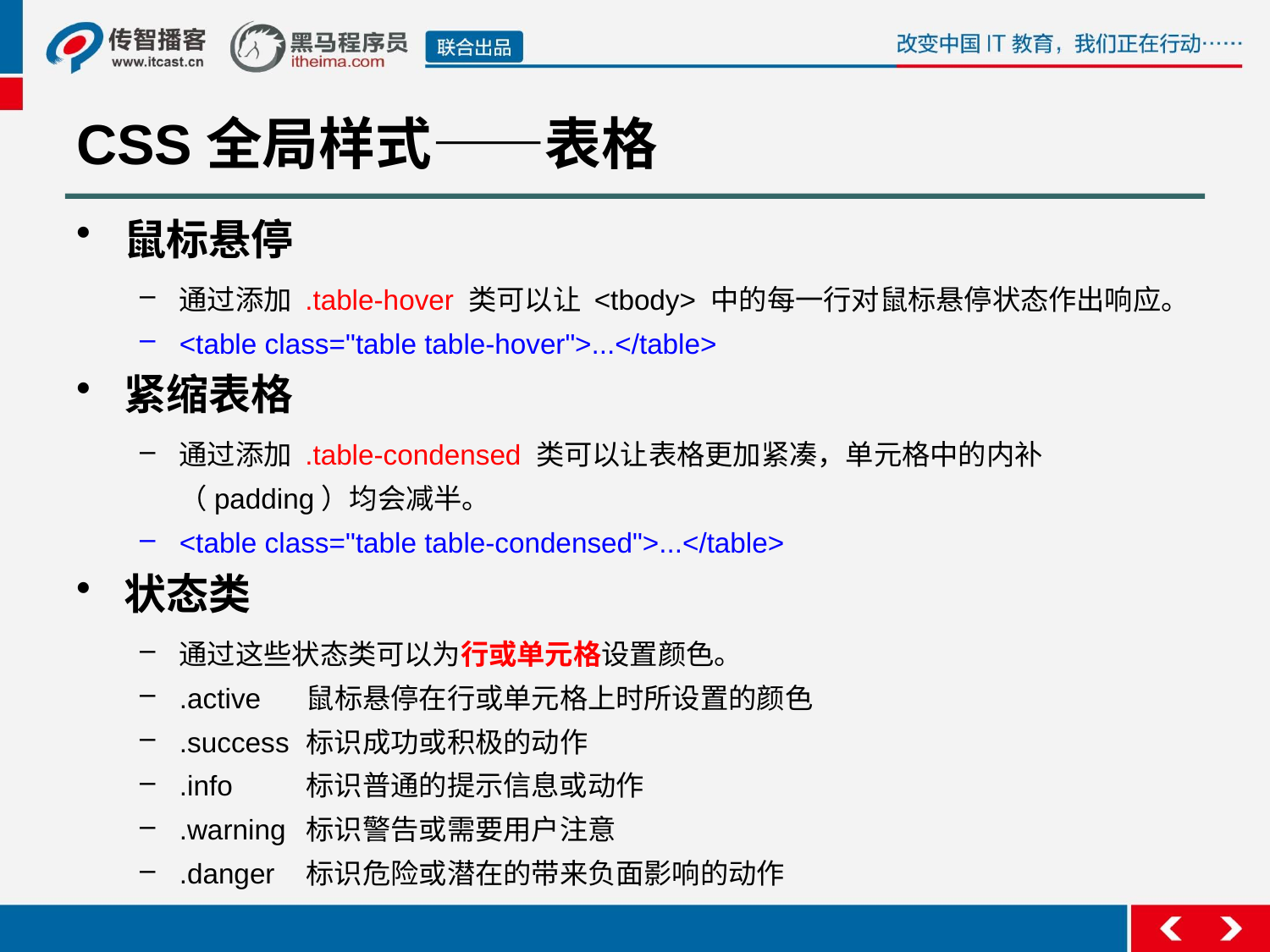

# CSS全局样式——表格
鼠标悬停
通过添加 .table-hover 类可以让 <tbody> 中的每一行对鼠标悬停状态作出响应。
<table class="table table-hover">...</table>
紧缩表格
通过添加 .table-condensed 类可以让表格更加紧凑，单元格中的内补（padding）均会减半。
<table class="table table-condensed">...</table>
状态类
通过这些状态类可以为行或单元格设置颜色。
.active	鼠标悬停在行或单元格上时所设置的颜色
.success	标识成功或积极的动作
.info	标识普通的提示信息或动作
.warning	标识警告或需要用户注意
.danger	标识危险或潜在的带来负面影响的动作